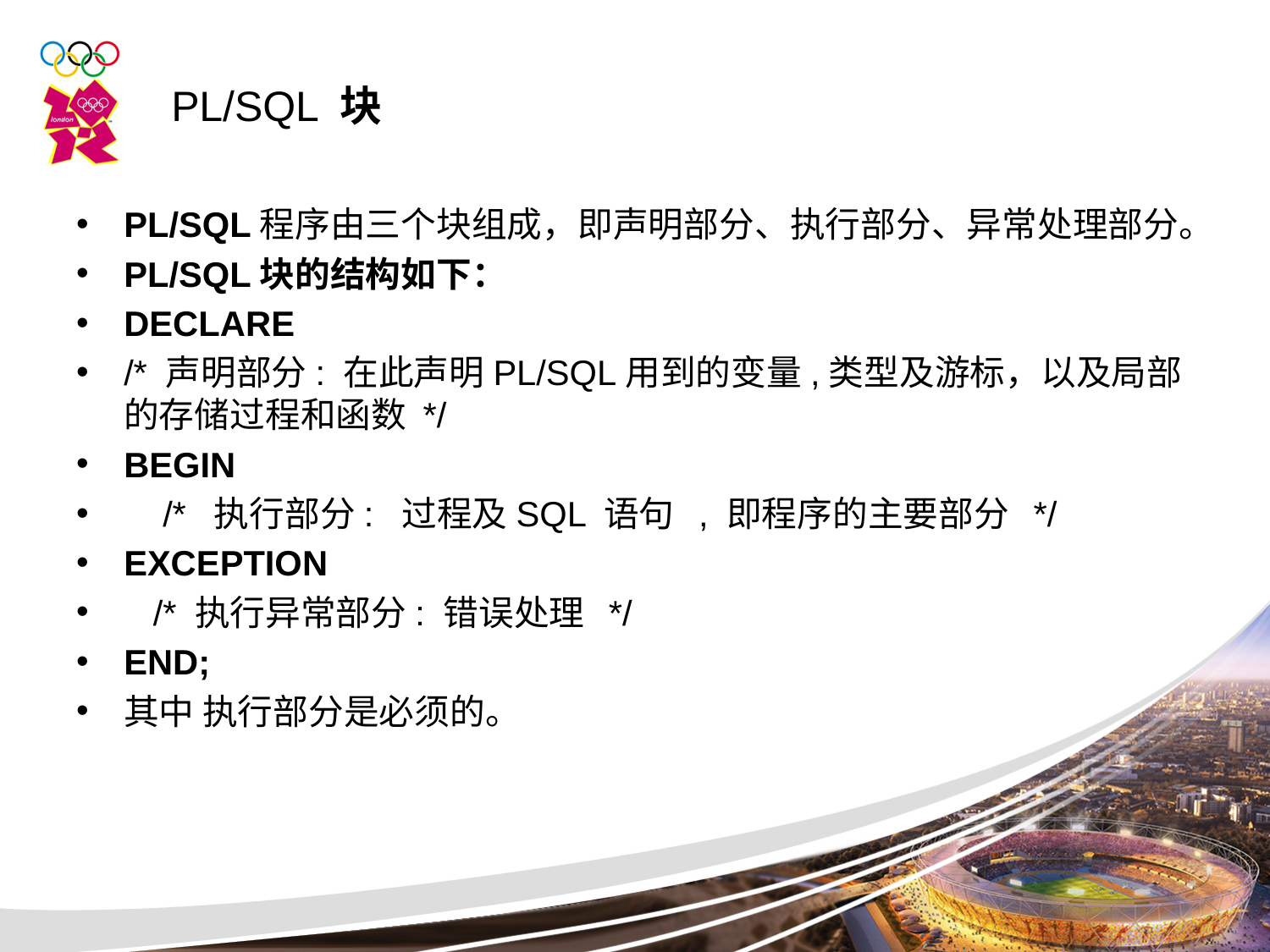

PL/SQL 块
PL/SQL程序由三个块组成，即声明部分、执行部分、异常处理部分。
PL/SQL块的结构如下：
DECLARE
/* 声明部分: 在此声明PL/SQL用到的变量,类型及游标，以及局部的存储过程和函数 */
BEGIN
    /*  执行部分:  过程及SQL 语句  , 即程序的主要部分  */
EXCEPTION
   /* 执行异常部分: 错误处理  */
END;
其中 执行部分是必须的。